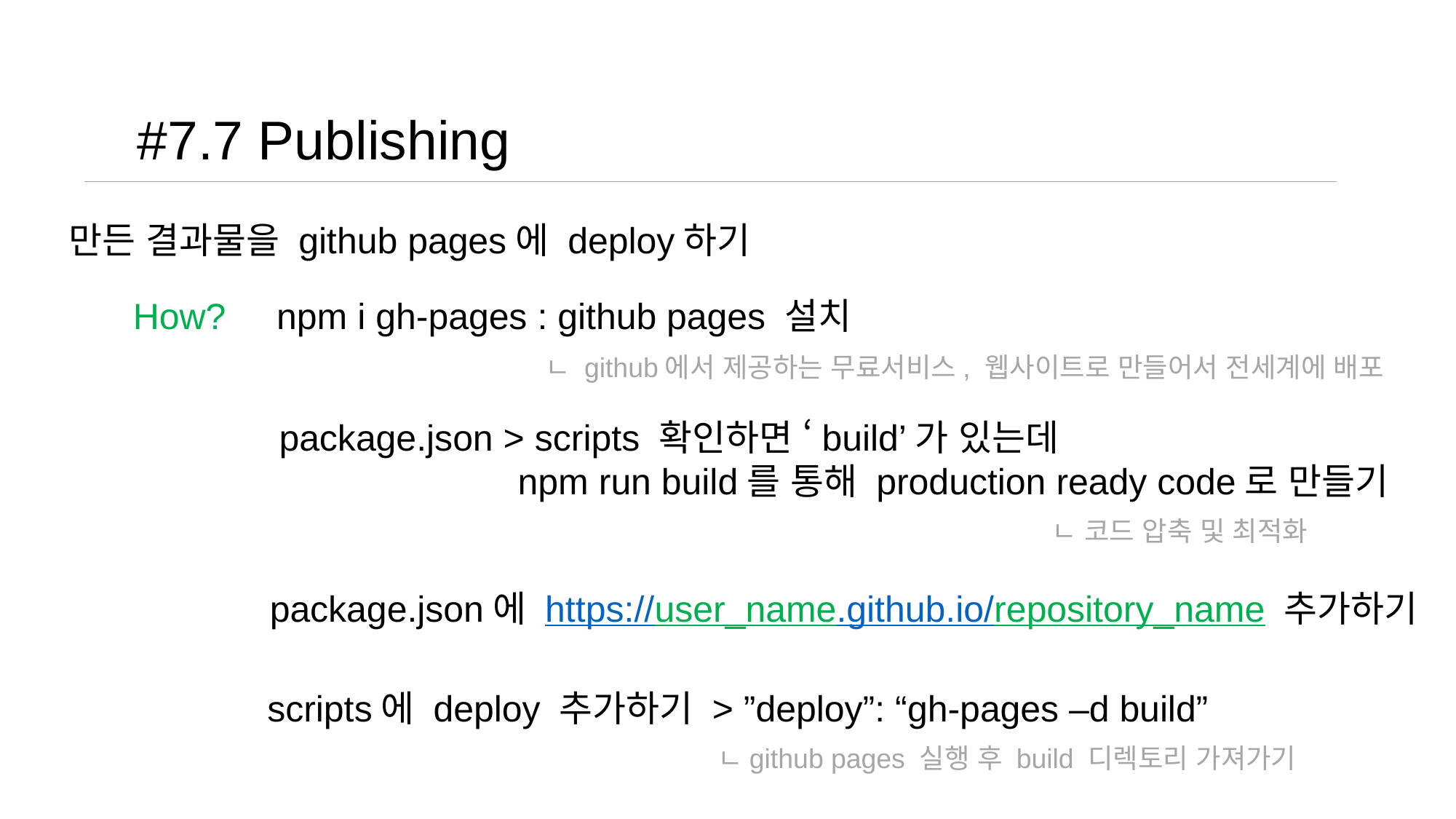

#7.7 Publishing
만든 결과물을 github pages에 deploy하기
npm i gh-pages : github pages 설치
How?
ㄴ github에서 제공하는 무료서비스, 웹사이트로 만들어서 전세계에 배포
package.json > scripts 확인하면 ‘build’가 있는데
		  npm run build를 통해 production ready code로 만들기
ㄴ 코드 압축 및 최적화
package.json에 https://user_name.github.io/repository_name 추가하기
scripts에 deploy 추가하기 > ”deploy”: “gh-pages –d build”
ㄴgithub pages 실행 후 build 디렉토리 가져가기